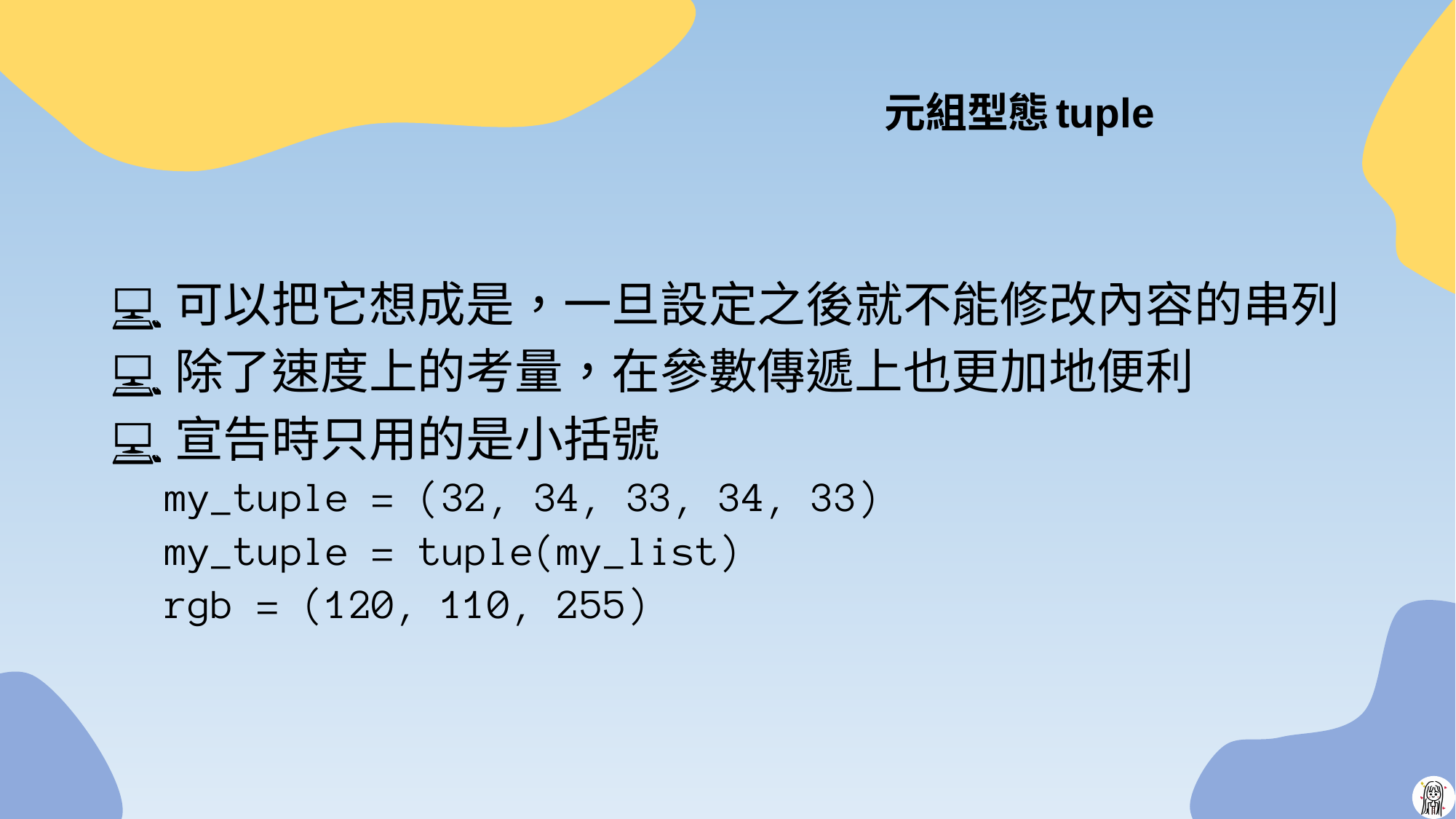

# 元組型態tuple
💻可以把它想成是，一旦設定之後就不能修改內容的串列
💻除了速度上的考量，在參數傳遞上也更加地便利
💻宣告時只用的是小括號
my_tuple = (32, 34, 33, 34, 33)
my_tuple = tuple(my_list)
rgb = (120, 110, 255)
28